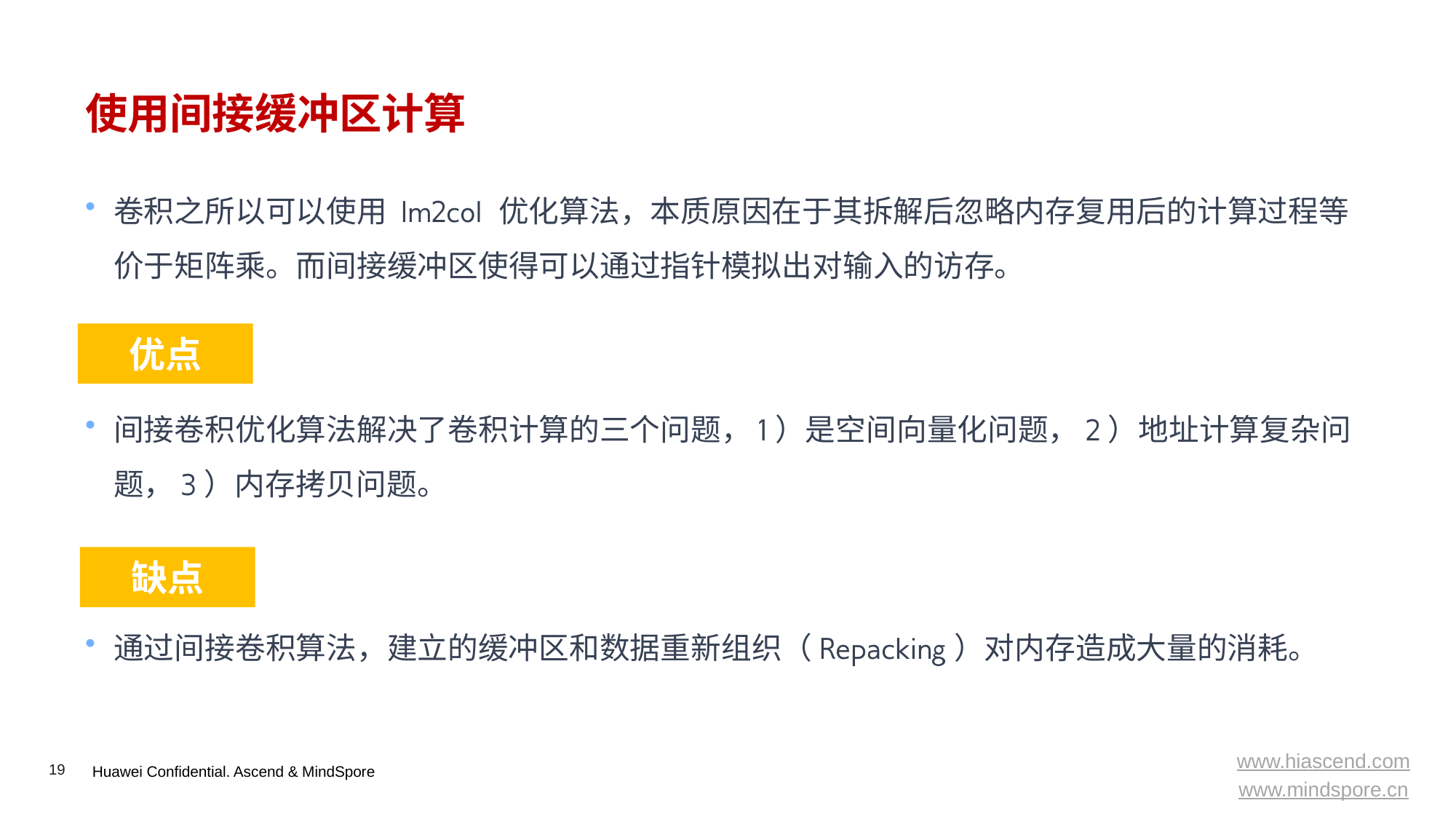

# 使用间接缓冲区计算
卷积之所以可以使用 Im2col 优化算法，本质原因在于其拆解后忽略内存复用后的计算过程等价于矩阵乘。而间接缓冲区使得可以通过指针模拟出对输入的访存。

间接卷积优化算法解决了卷积计算的三个问题，1）是空间向量化问题，2）地址计算复杂问题，3）内存拷贝问题。

通过间接卷积算法，建立的缓冲区和数据重新组织（Repacking）对内存造成大量的消耗。
优点
缺点